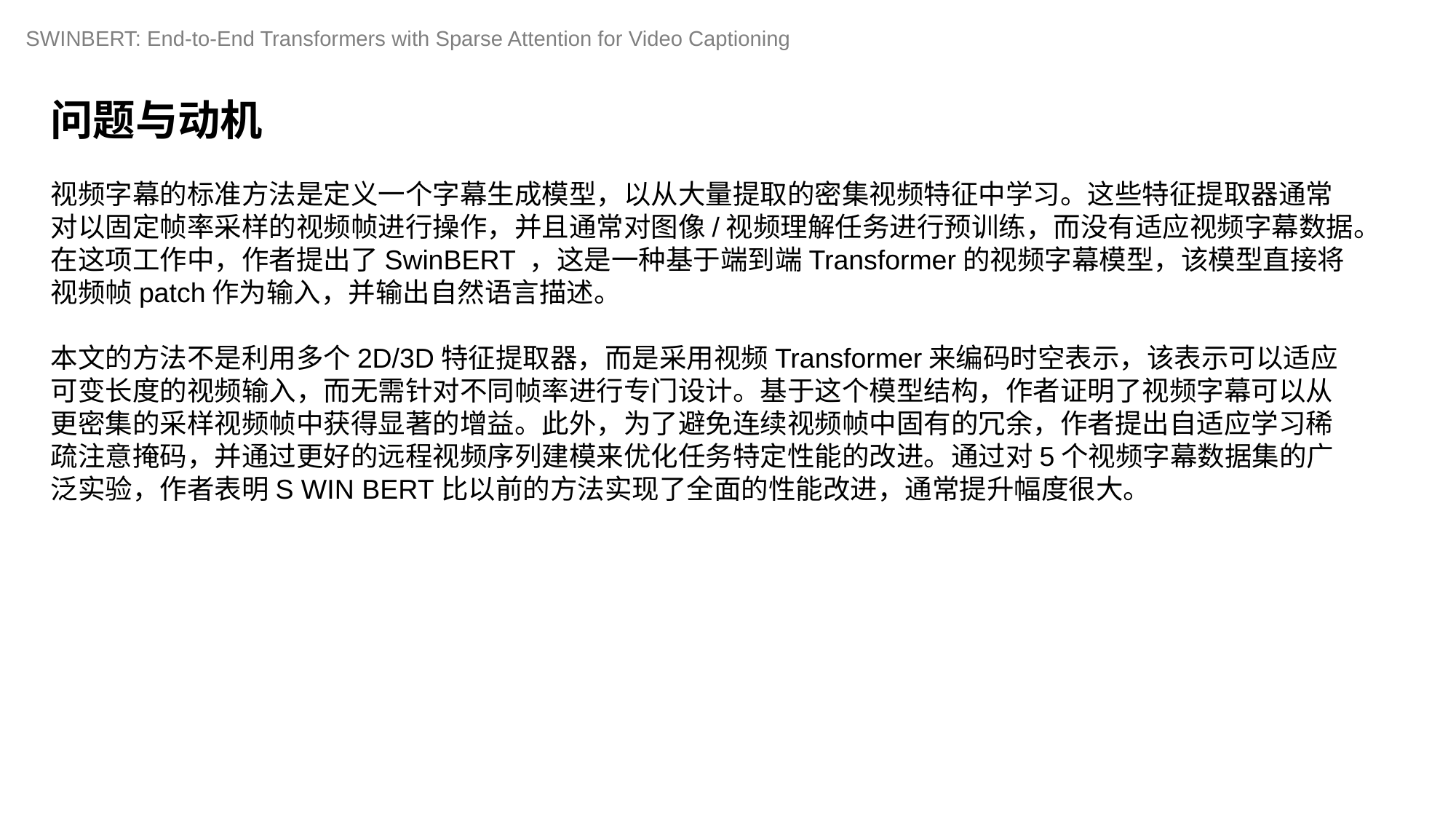

SWINBERT: End-to-End Transformers with Sparse Attention for Video Captioning
问题与动机
视频字幕的标准方法是定义一个字幕生成模型，以从大量提取的密集视频特征中学习。这些特征提取器通常对以固定帧率采样的视频帧进行操作，并且通常对图像/视频理解任务进行预训练，而没有适应视频字幕数据。在这项工作中，作者提出了SwinBERT ，这是一种基于端到端Transformer的视频字幕模型，该模型直接将视频帧patch作为输入，并输出自然语言描述。

本文的方法不是利用多个2D/3D特征提取器，而是采用视频Transformer来编码时空表示，该表示可以适应可变长度的视频输入，而无需针对不同帧率进行专门设计。基于这个模型结构，作者证明了视频字幕可以从更密集的采样视频帧中获得显著的增益。此外，为了避免连续视频帧中固有的冗余，作者提出自适应学习稀疏注意掩码，并通过更好的远程视频序列建模来优化任务特定性能的改进。通过对5个视频字幕数据集的广泛实验，作者表明S WIN BERT比以前的方法实现了全面的性能改进，通常提升幅度很大。